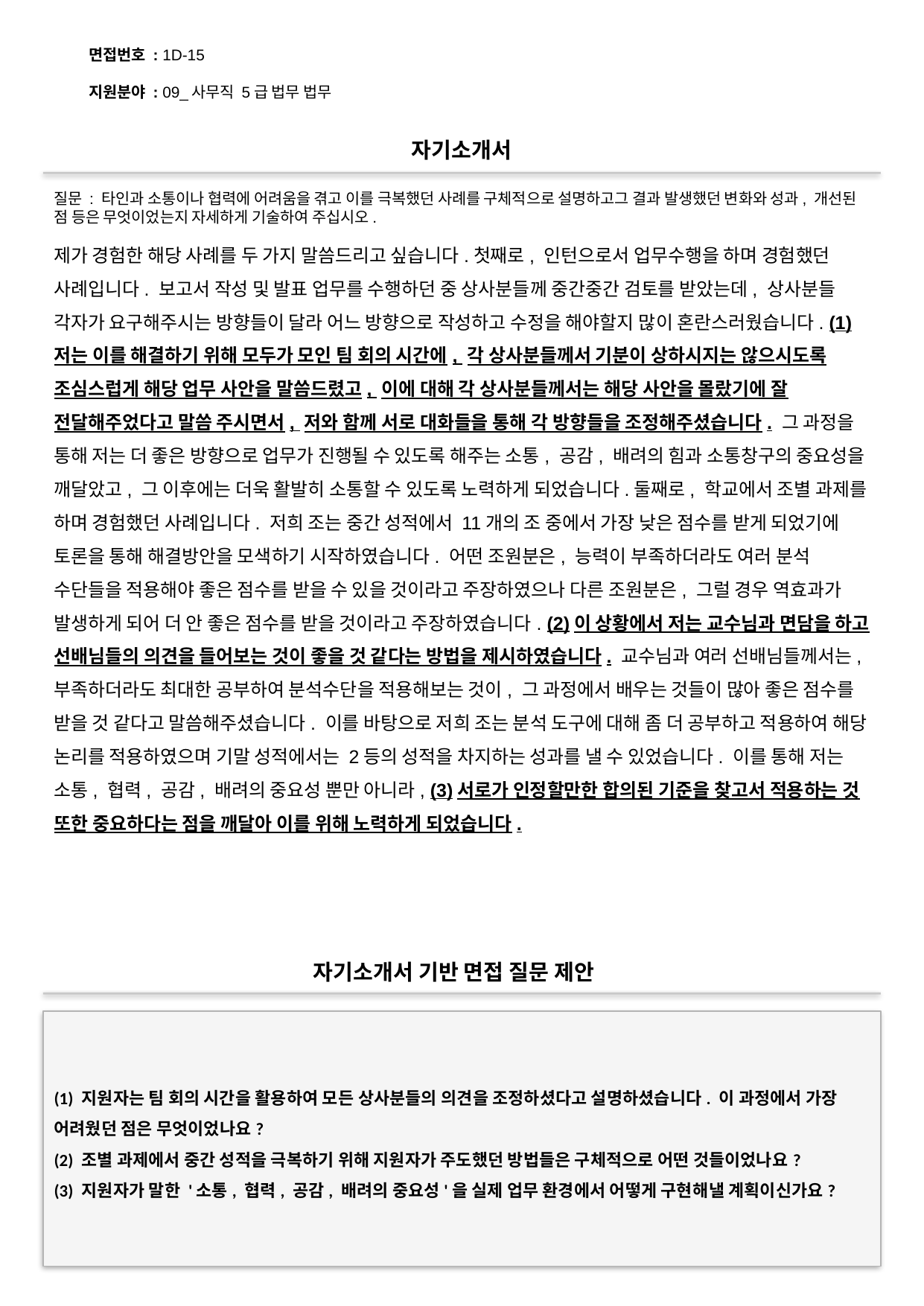

면접번호 : 1D-15

지원분야 : 09_사무직 5급 법무 법무
#

자기소개서

질문 : 타인과 소통이나 협력에 어려움을 겪고 이를 극복했던 사례를 구체적으로 설명하고그 결과 발생했던 변화와 성과, 개선된 점 등은 무엇이었는지 자세하게 기술하여 주십시오.

제가 경험한 해당 사례를 두 가지 말씀드리고 싶습니다.첫째로, 인턴으로서 업무수행을 하며 경험했던 사례입니다. 보고서 작성 및 발표 업무를 수행하던 중 상사분들께 중간중간 검토를 받았는데, 상사분들 각자가 요구해주시는 방향들이 달라 어느 방향으로 작성하고 수정을 해야할지 많이 혼란스러웠습니다. (1)저는 이를 해결하기 위해 모두가 모인 팀 회의 시간에, 각 상사분들께서 기분이 상하시지는 않으시도록 조심스럽게 해당 업무 사안을 말씀드렸고, 이에 대해 각 상사분들께서는 해당 사안을 몰랐기에 잘 전달해주었다고 말씀 주시면서, 저와 함께 서로 대화들을 통해 각 방향들을 조정해주셨습니다. 그 과정을 통해 저는 더 좋은 방향으로 업무가 진행될 수 있도록 해주는 소통, 공감, 배려의 힘과 소통창구의 중요성을 깨달았고, 그 이후에는 더욱 활발히 소통할 수 있도록 노력하게 되었습니다.둘째로, 학교에서 조별 과제를 하며 경험했던 사례입니다. 저희 조는 중간 성적에서 11개의 조 중에서 가장 낮은 점수를 받게 되었기에 토론을 통해 해결방안을 모색하기 시작하였습니다. 어떤 조원분은, 능력이 부족하더라도 여러 분석 수단들을 적용해야 좋은 점수를 받을 수 있을 것이라고 주장하였으나 다른 조원분은, 그럴 경우 역효과가 발생하게 되어 더 안 좋은 점수를 받을 것이라고 주장하였습니다. (2)이 상황에서 저는 교수님과 면담을 하고 선배님들의 의견을 들어보는 것이 좋을 것 같다는 방법을 제시하였습니다. 교수님과 여러 선배님들께서는, 부족하더라도 최대한 공부하여 분석수단을 적용해보는 것이, 그 과정에서 배우는 것들이 많아 좋은 점수를 받을 것 같다고 말씀해주셨습니다. 이를 바탕으로 저희 조는 분석 도구에 대해 좀 더 공부하고 적용하여 해당 논리를 적용하였으며 기말 성적에서는 2등의 성적을 차지하는 성과를 낼 수 있었습니다. 이를 통해 저는 소통, 협력, 공감, 배려의 중요성 뿐만 아니라, (3)서로가 인정할만한 합의된 기준을 찾고서 적용하는 것 또한 중요하다는 점을 깨달아 이를 위해 노력하게 되었습니다.

자기소개서 기반 면접 질문 제안

(1) 지원자는 팀 회의 시간을 활용하여 모든 상사분들의 의견을 조정하셨다고 설명하셨습니다. 이 과정에서 가장 어려웠던 점은 무엇이었나요?
(2) 조별 과제에서 중간 성적을 극복하기 위해 지원자가 주도했던 방법들은 구체적으로 어떤 것들이었나요?
(3) 지원자가 말한 '소통, 협력, 공감, 배려의 중요성'을 실제 업무 환경에서 어떻게 구현해낼 계획이신가요?